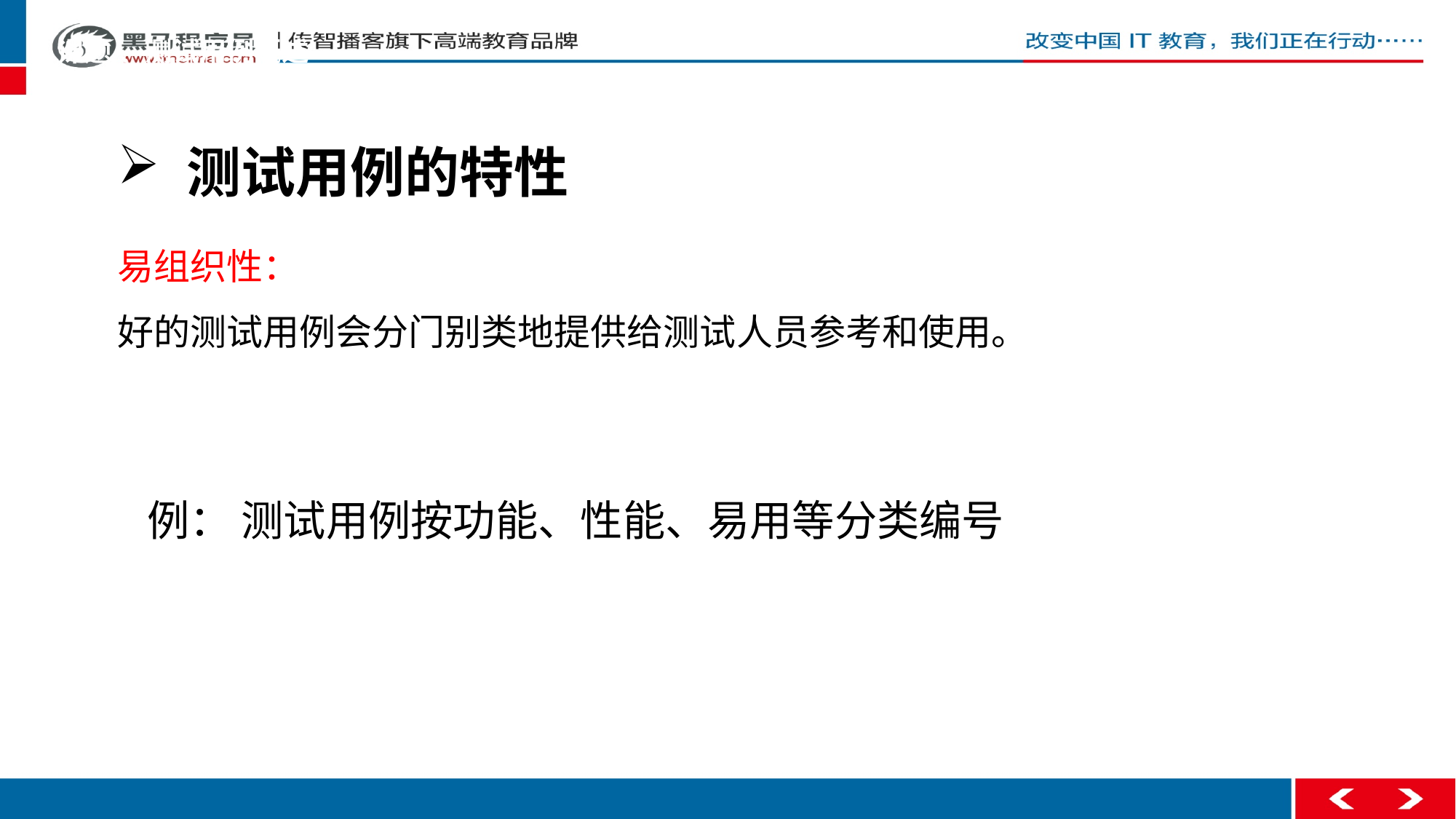

课题 、测试用例概述
 测试用例的特性
易组织性：
好的测试用例会分门别类地提供给测试人员参考和使用。

例： 测试用例按功能、性能、易用等分类编号